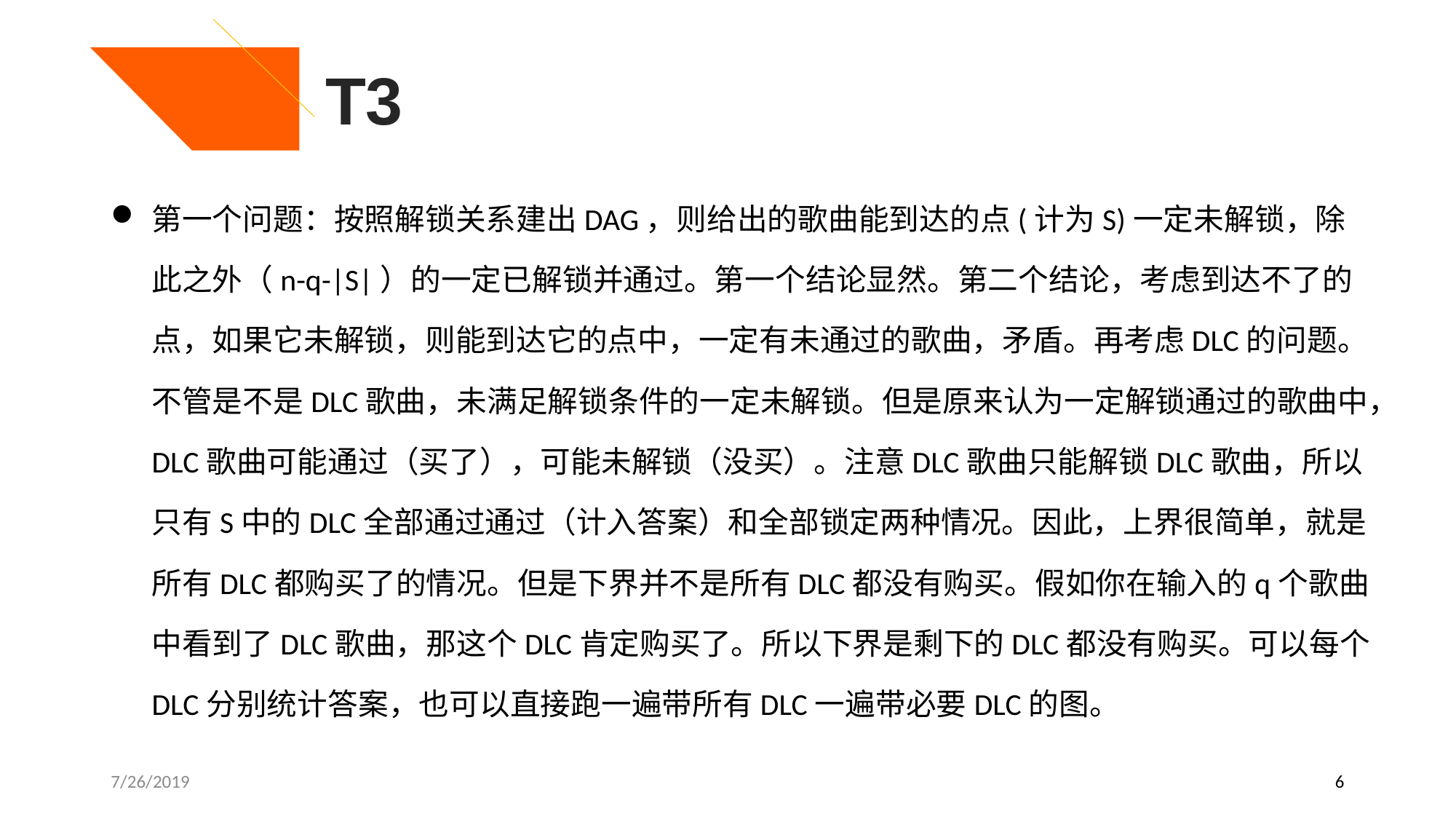

T3
第一个问题：按照解锁关系建出DAG，则给出的歌曲能到达的点(计为S)一定未解锁，除此之外（n-q-|S|）的一定已解锁并通过。第一个结论显然。第二个结论，考虑到达不了的点，如果它未解锁，则能到达它的点中，一定有未通过的歌曲，矛盾。再考虑DLC的问题。不管是不是DLC歌曲，未满足解锁条件的一定未解锁。但是原来认为一定解锁通过的歌曲中，DLC歌曲可能通过（买了），可能未解锁（没买）。注意DLC歌曲只能解锁DLC歌曲，所以只有S中的DLC全部通过通过（计入答案）和全部锁定两种情况。因此，上界很简单，就是所有DLC都购买了的情况。但是下界并不是所有DLC都没有购买。假如你在输入的q个歌曲中看到了DLC歌曲，那这个DLC肯定购买了。所以下界是剩下的DLC都没有购买。可以每个DLC分别统计答案，也可以直接跑一遍带所有DLC一遍带必要DLC的图。
7/26/2019
6